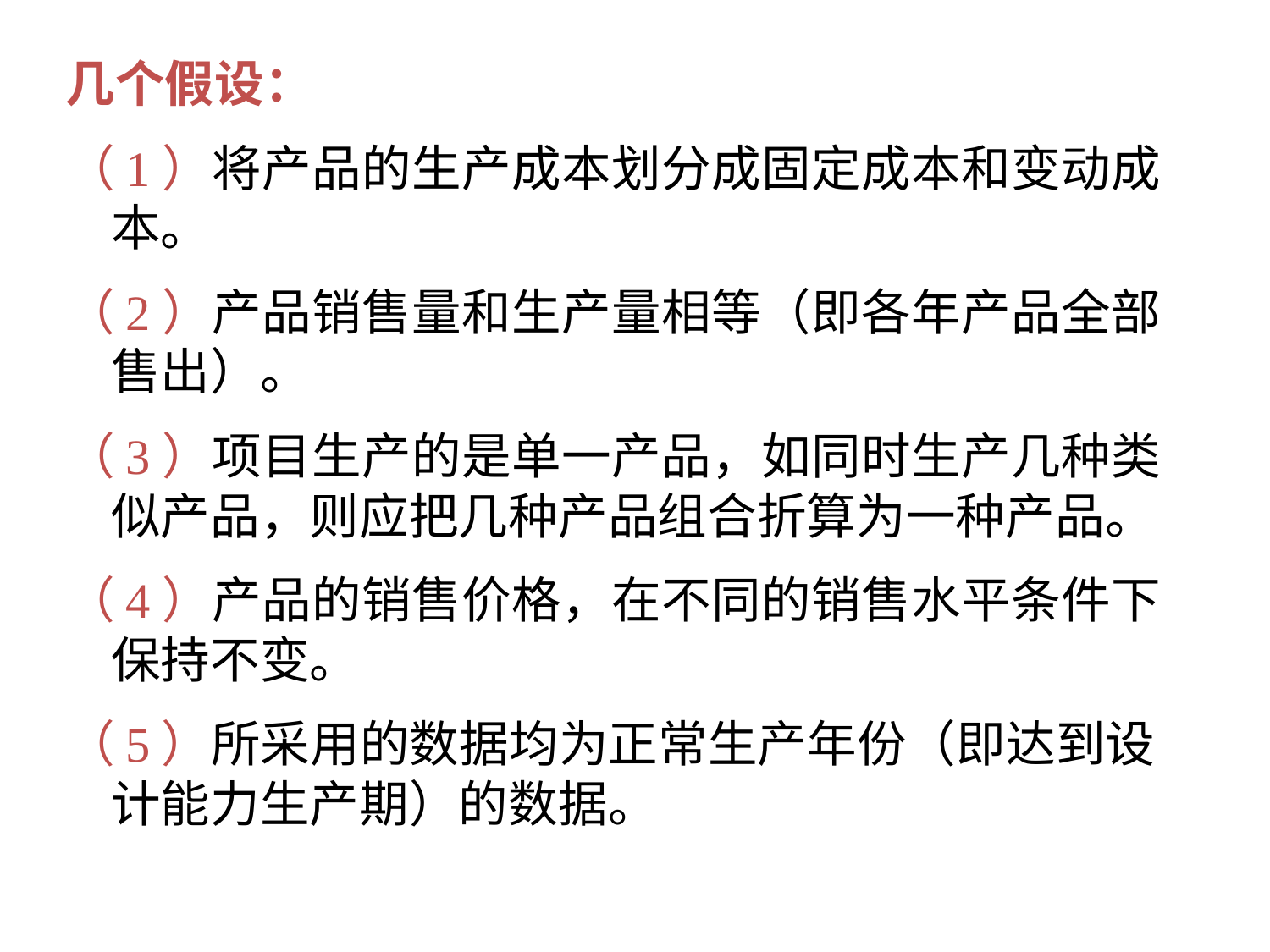

# 几个假设：
（1）将产品的生产成本划分成固定成本和变动成本。
（2）产品销售量和生产量相等（即各年产品全部售出）。
（3）项目生产的是单一产品，如同时生产几种类似产品，则应把几种产品组合折算为一种产品。
（4）产品的销售价格，在不同的销售水平条件下保持不变。
（5）所采用的数据均为正常生产年份（即达到设计能力生产期）的数据。